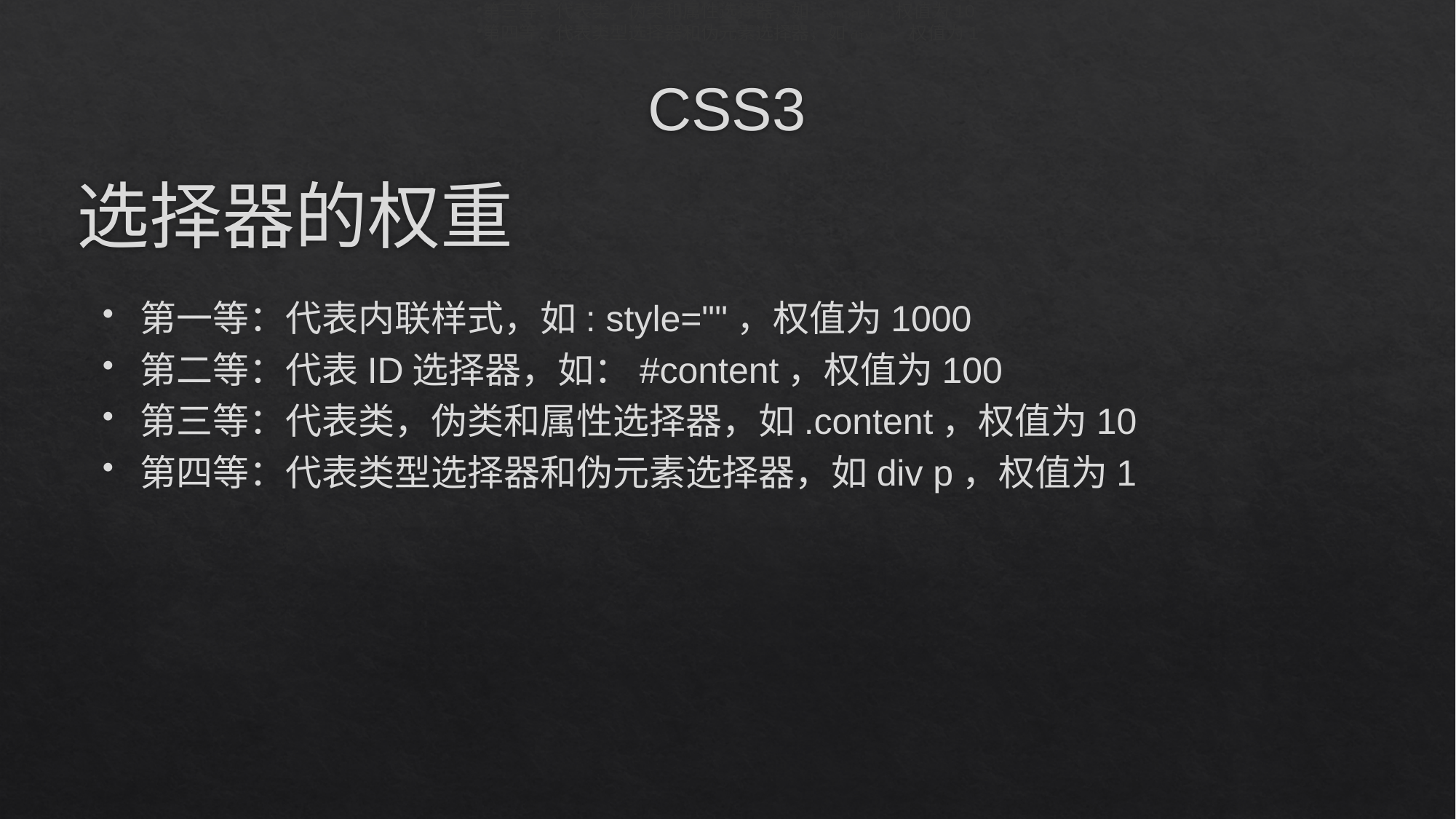

第一等：代表内联样式，如: style=""，权值为1000
第二等：代表ID选择器，如：#content，权值为100
第三等：代表类，伪类和属性选择器，如.content，权值为10
第四等：代表类型选择器和伪元素选择器，如div p，权值为1

# CSS3
选择器的权重

第一等：代表内联样式，如: style=""，权值为1000
第二等：代表ID选择器，如：#content，权值为100
第三等：代表类，伪类和属性选择器，如.content，权值为10
第四等：代表类型选择器和伪元素选择器，如div p，权值为1